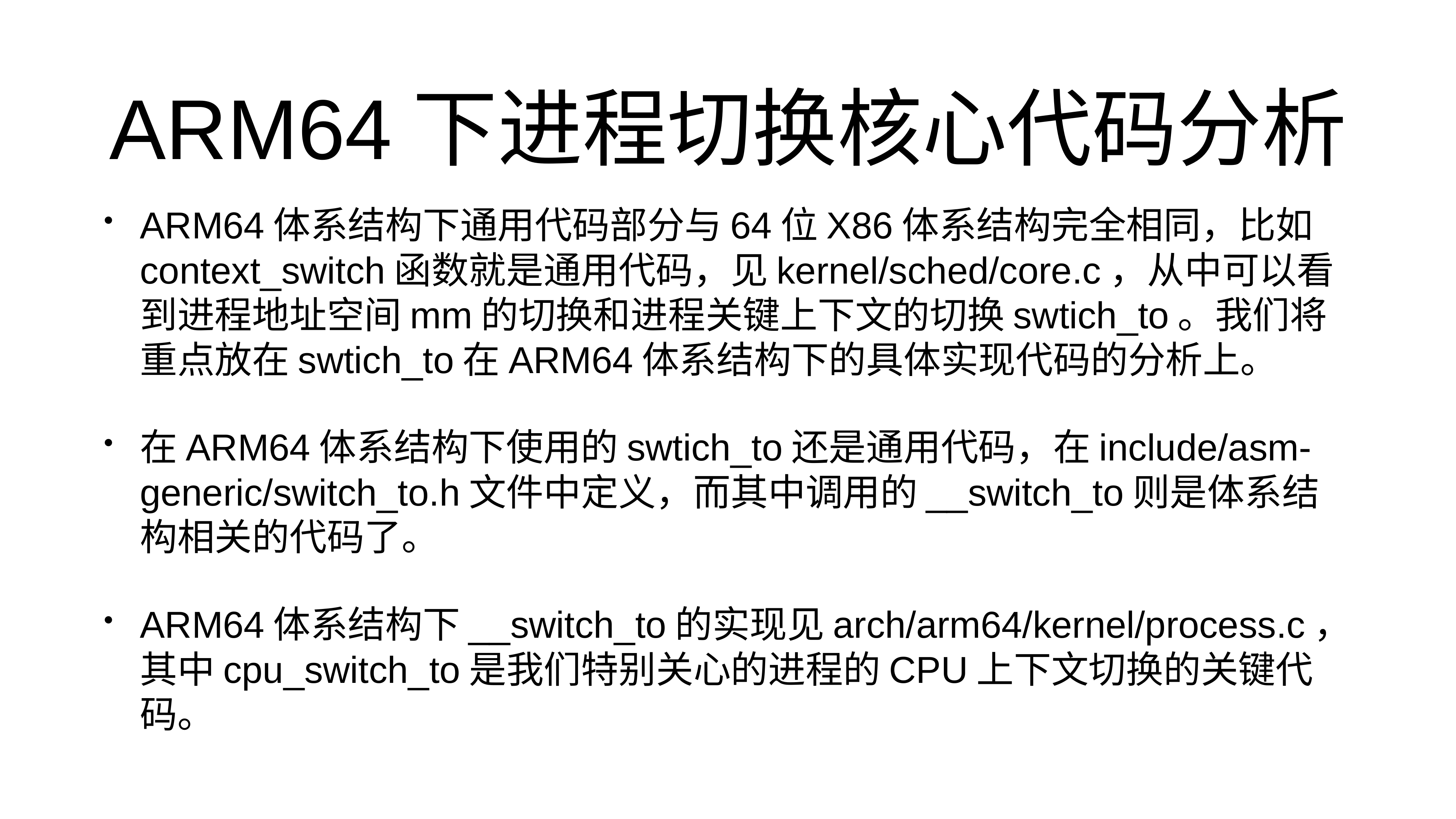

# ARM64下进程切换核心代码分析
ARM64体系结构下通用代码部分与64位X86体系结构完全相同，比如context_switch函数就是通用代码，见kernel/sched/core.c，从中可以看到进程地址空间mm的切换和进程关键上下文的切换swtich_to。我们将重点放在swtich_to在ARM64体系结构下的具体实现代码的分析上。
在ARM64体系结构下使用的swtich_to还是通用代码，在include/asm-generic/switch_to.h文件中定义，而其中调用的__switch_to则是体系结构相关的代码了。
ARM64体系结构下__switch_to的实现见arch/arm64/kernel/process.c，其中cpu_switch_to是我们特别关心的进程的CPU上下文切换的关键代码。